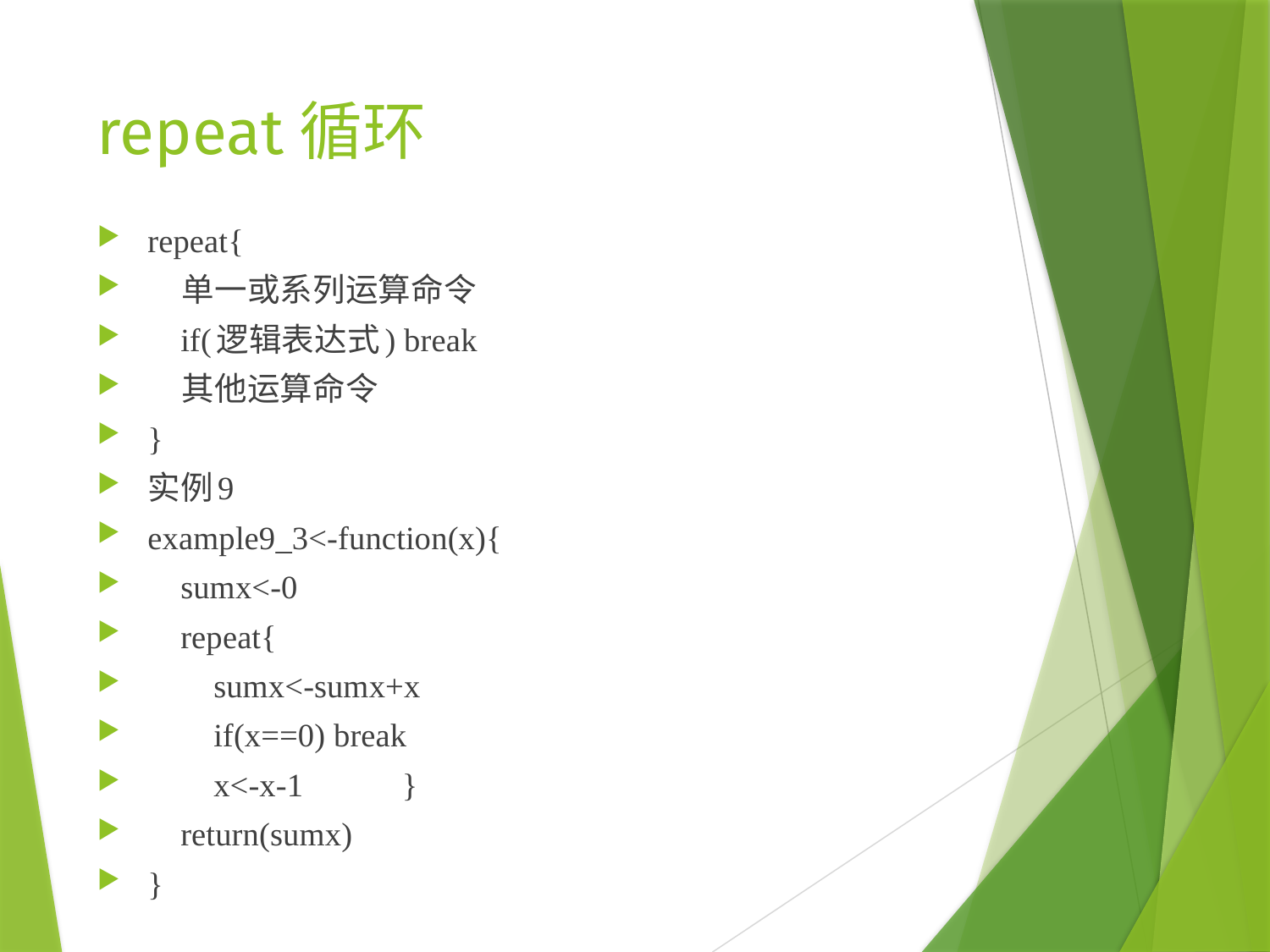

# repeat循环
repeat{
    单一或系列运算命令
    if(逻辑表达式) break
    其他运算命令
}
实例9
example9_3<-function(x){
    sumx<-0
    repeat{
        sumx<-sumx+x
        if(x==0) break
        x<-x-1            }
    return(sumx)
}